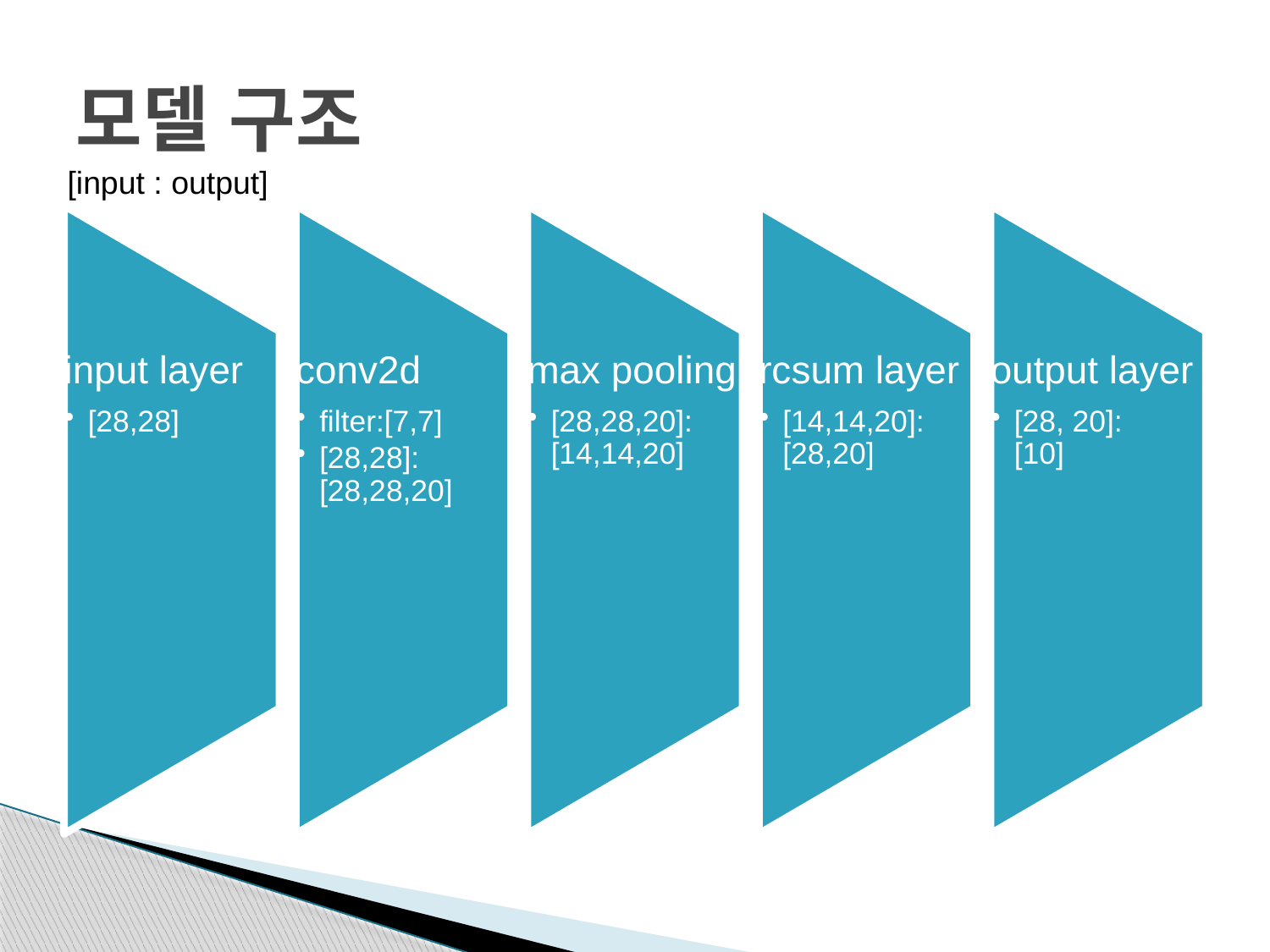

# 모델 구조
[input : output]
input layer
[28,28]
conv2d
filter:[7,7]
[28,28]:
[28,28,20]
max pooling
[28,28,20]:
[14,14,20]
rcsum layer
[14,14,20]:
[28,20]
output layer
[28, 20]:
[10]